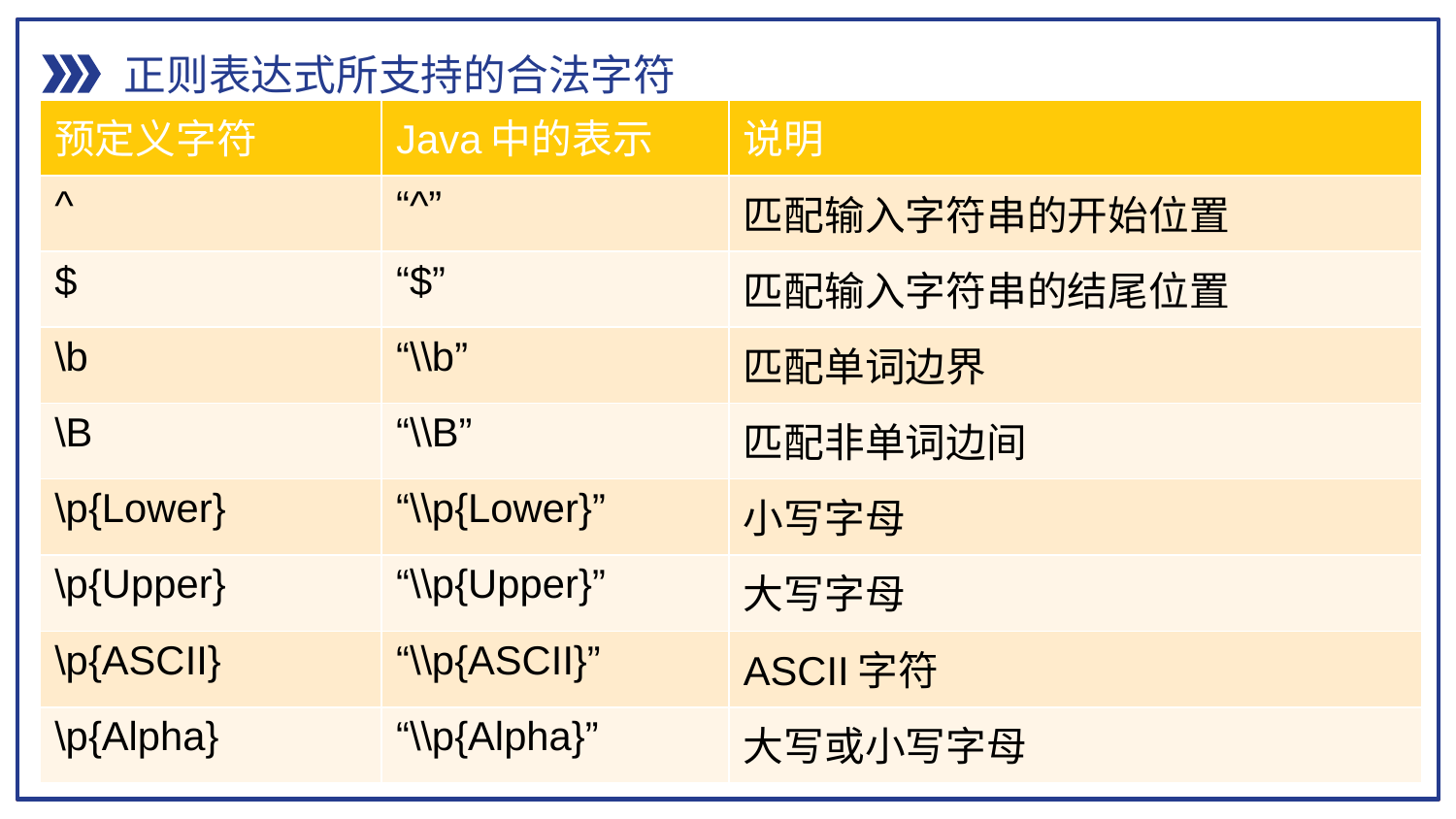

正则表达式所支持的合法字符

| 预定义字符 | Java中的表示 | 说明 |
| --- | --- | --- |
| ^ | “^” | 匹配输入字符串的开始位置 |
| $ | “$” | 匹配输入字符串的结尾位置 |
| \b | “\\b” | 匹配单词边界 |
| \B | “\\B” | 匹配非单词边间 |
| \p{Lower} | “\\p{Lower}” | 小写字母 |
| \p{Upper} | “\\p{Upper}” | 大写字母 |
| \p{ASCII} | “\\p{ASCII}” | ASCII字符 |
| \p{Alpha} | “\\p{Alpha}” | 大写或小写字母 |